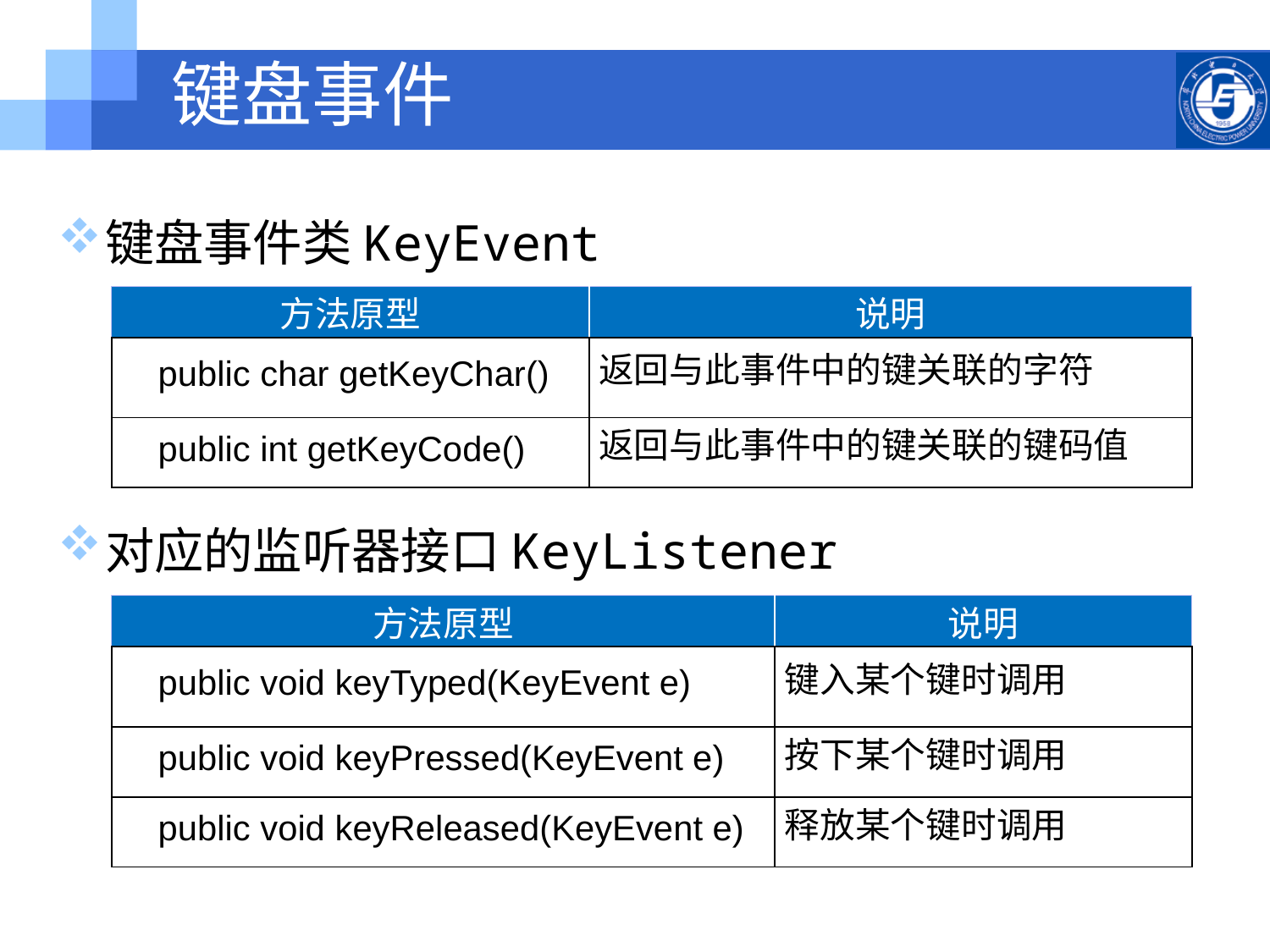

# 键盘事件
键盘事件类KeyEvent

对应的监听器接口KeyListener

| 方法原型 | 说明 |
| --- | --- |
| public char getKeyChar() | 返回与此事件中的键关联的字符 |
| public int getKeyCode() | 返回与此事件中的键关联的键码值 |
| 方法原型 | 说明 |
| --- | --- |
| public void keyTyped(KeyEvent e) | 键入某个键时调用 |
| public void keyPressed(KeyEvent e) | 按下某个键时调用 |
| public void keyReleased(KeyEvent e) | 释放某个键时调用 |